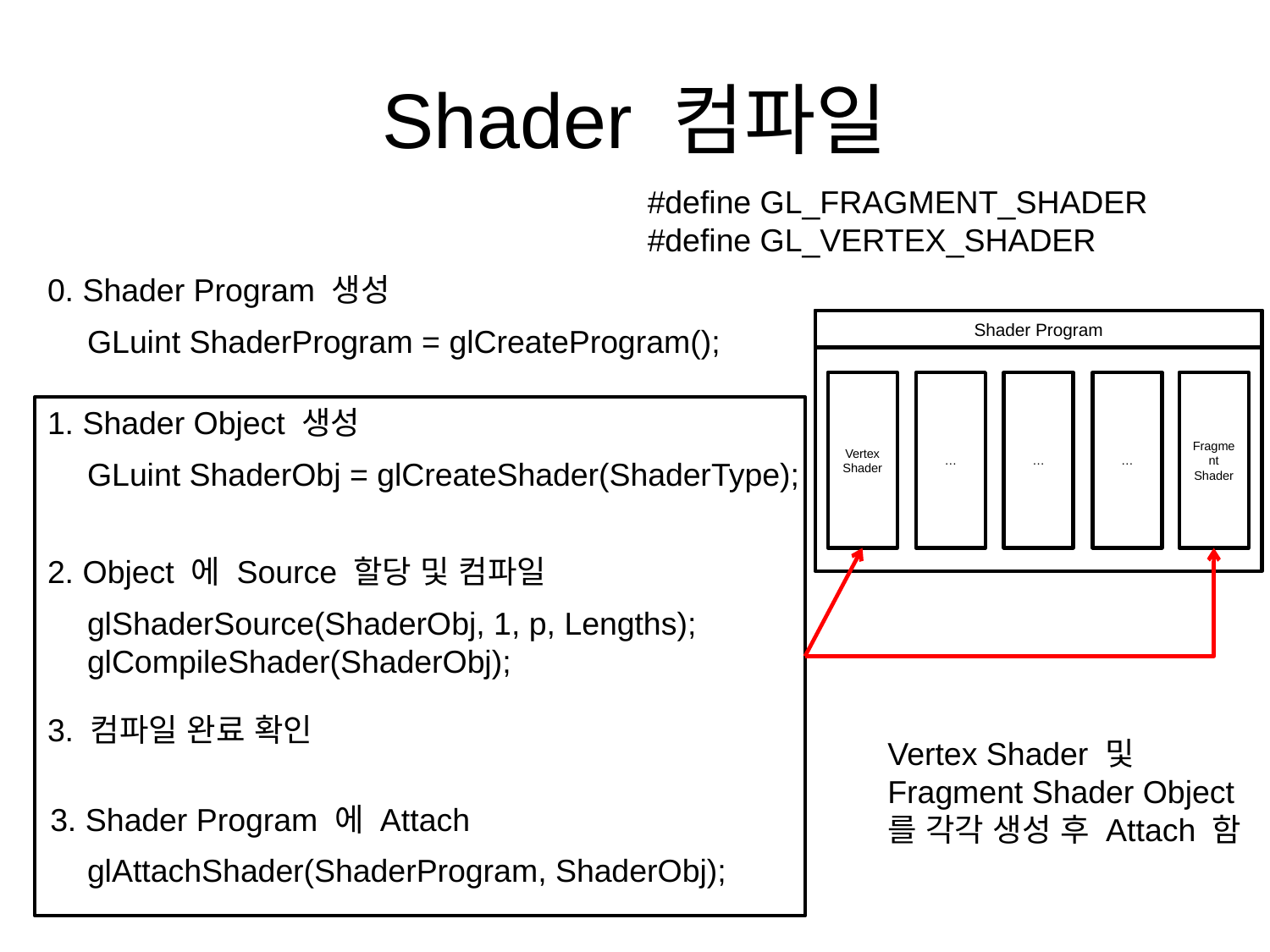

# Shader 컴파일
#define GL_FRAGMENT_SHADER
#define GL_VERTEX_SHADER
0. Shader Program 생성

Shader Program
Vertex Shader
…
…
…
Fragment Shader
GLuint ShaderProgram = glCreateProgram();

1. Shader Object 생성
GLuint ShaderObj = glCreateShader(ShaderType);
2. Object 에 Source 할당 및 컴파일
glShaderSource(ShaderObj, 1, p, Lengths);
glCompileShader(ShaderObj);
3. 컴파일 완료 확인
Vertex Shader 및 Fragment Shader Object 를 각각 생성 후 Attach 함
3. Shader Program 에 Attach
glAttachShader(ShaderProgram, ShaderObj);